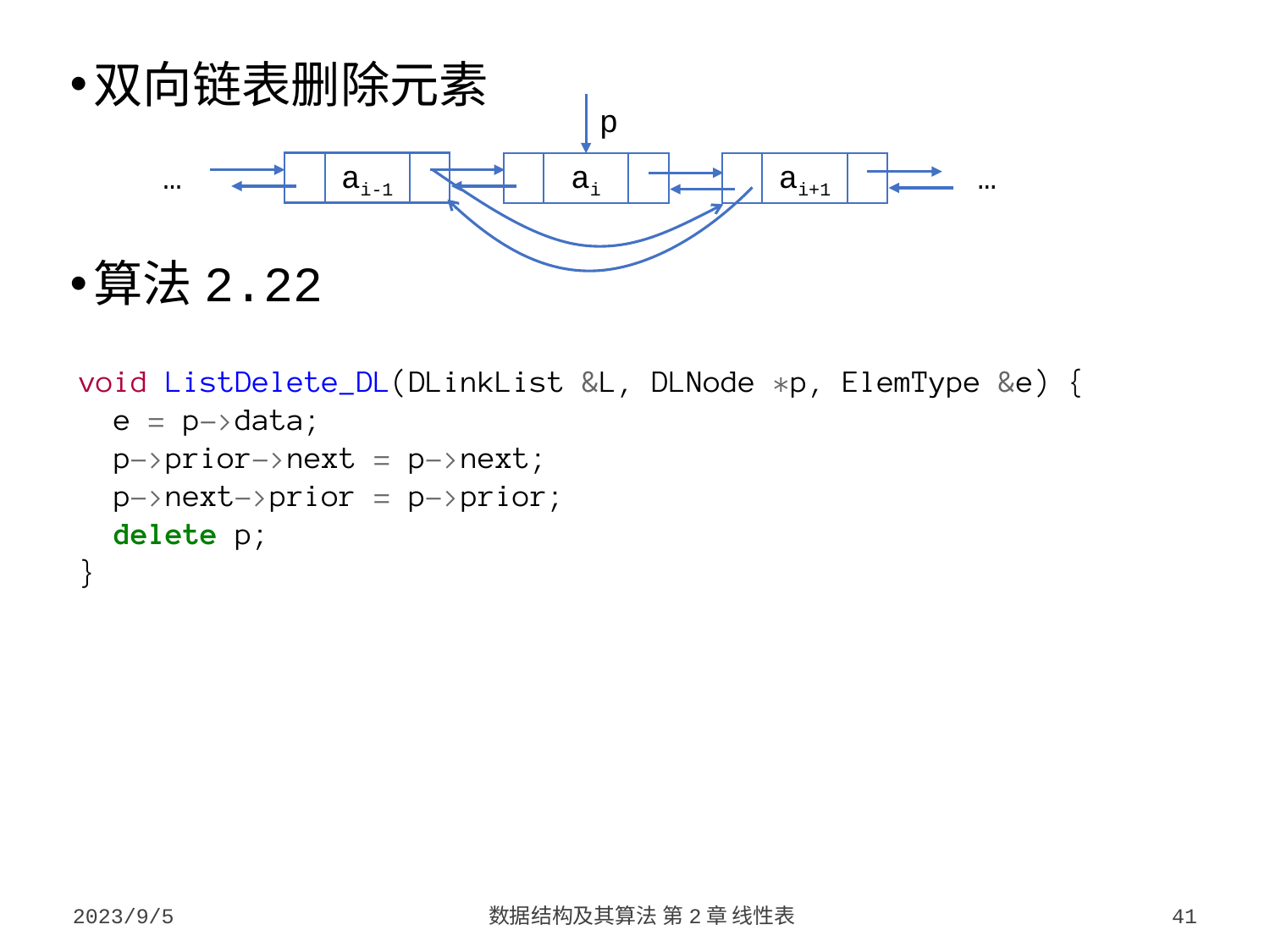

双向链表删除元素

算法2.22
p
…
…

ai-1

ai

ai+1

void ListDelete_DL(DLinkList &L, DLNode *p, ElemType &e) {
  e = p->data;
  p->prior->next = p->next;
  p->next->prior = p->prior;
  delete p;
}
2023/9/5
数据结构及其算法 第2章 线性表
41